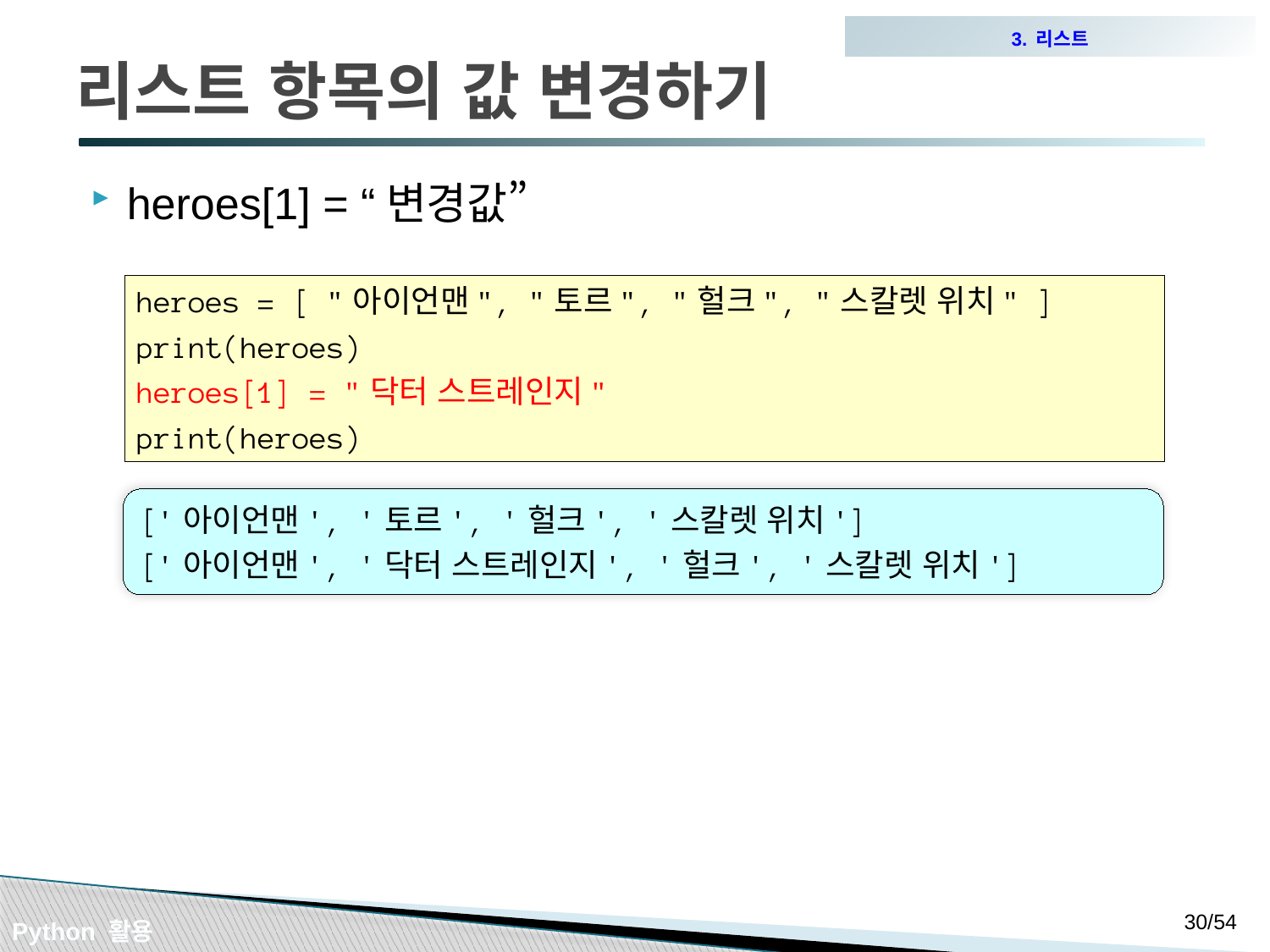

3. 리스트
# 리스트 항목의 값 변경하기
heroes[1] = “변경값”
heroes = [ "아이언맨", "토르", "헐크", "스칼렛 위치" ]
print(heroes)
heroes[1] = "닥터 스트레인지"
print(heroes)
['아이언맨', '토르', '헐크', '스칼렛 위치']
['아이언맨', '닥터 스트레인지', '헐크', '스칼렛 위치']
30